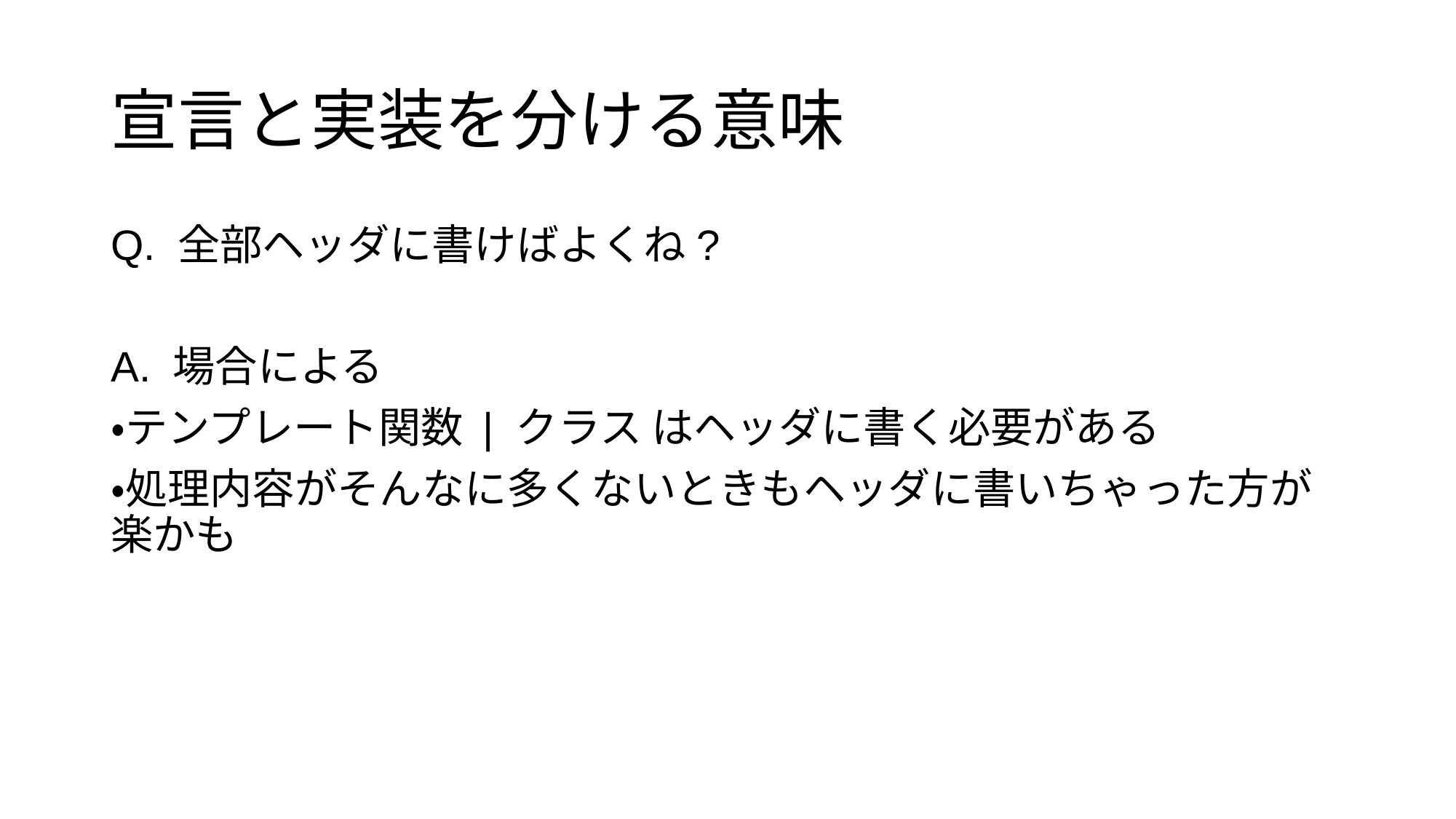

# 宣言と実装を分ける意味
Q. 全部ヘッダに書けばよくね?

A. 場合による
・テンプレート関数 | クラス はヘッダに書く必要がある
・処理内容がそんなに多くないときもヘッダに書いちゃった方が楽かも